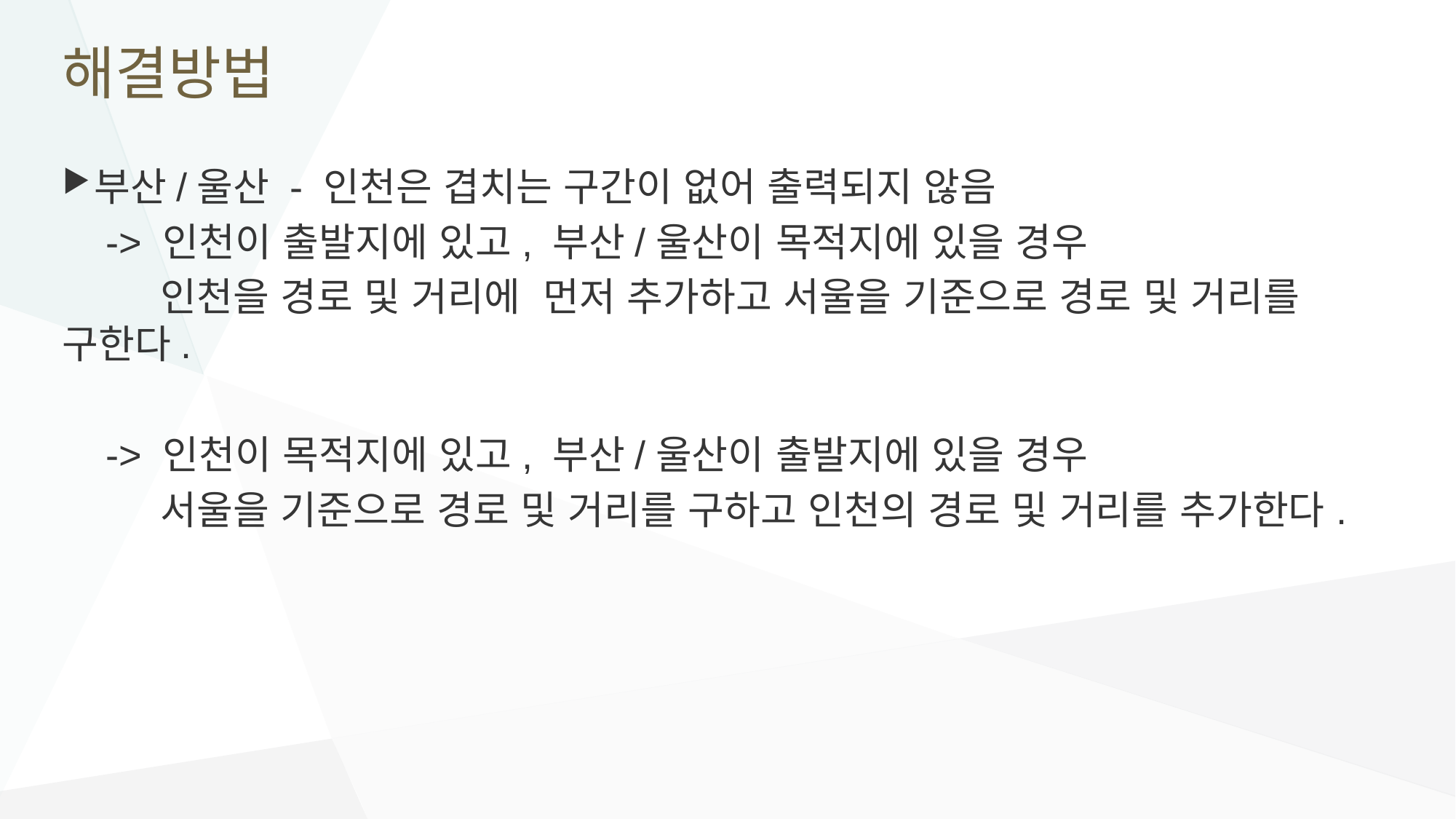

# 해결방법
부산/울산 - 인천은 겹치는 구간이 없어 출력되지 않음
    -> 인천이 출발지에 있고, 부산/울산이 목적지에 있을 경우
        인천을 경로 및 거리에  먼저 추가하고 서울을 기준으로 경로 및 거리를 구한다.

    -> 인천이 목적지에 있고, 부산/울산이 출발지에 있을 경우
        서울을 기준으로 경로 및 거리를 구하고 인천의 경로 및 거리를 추가한다.